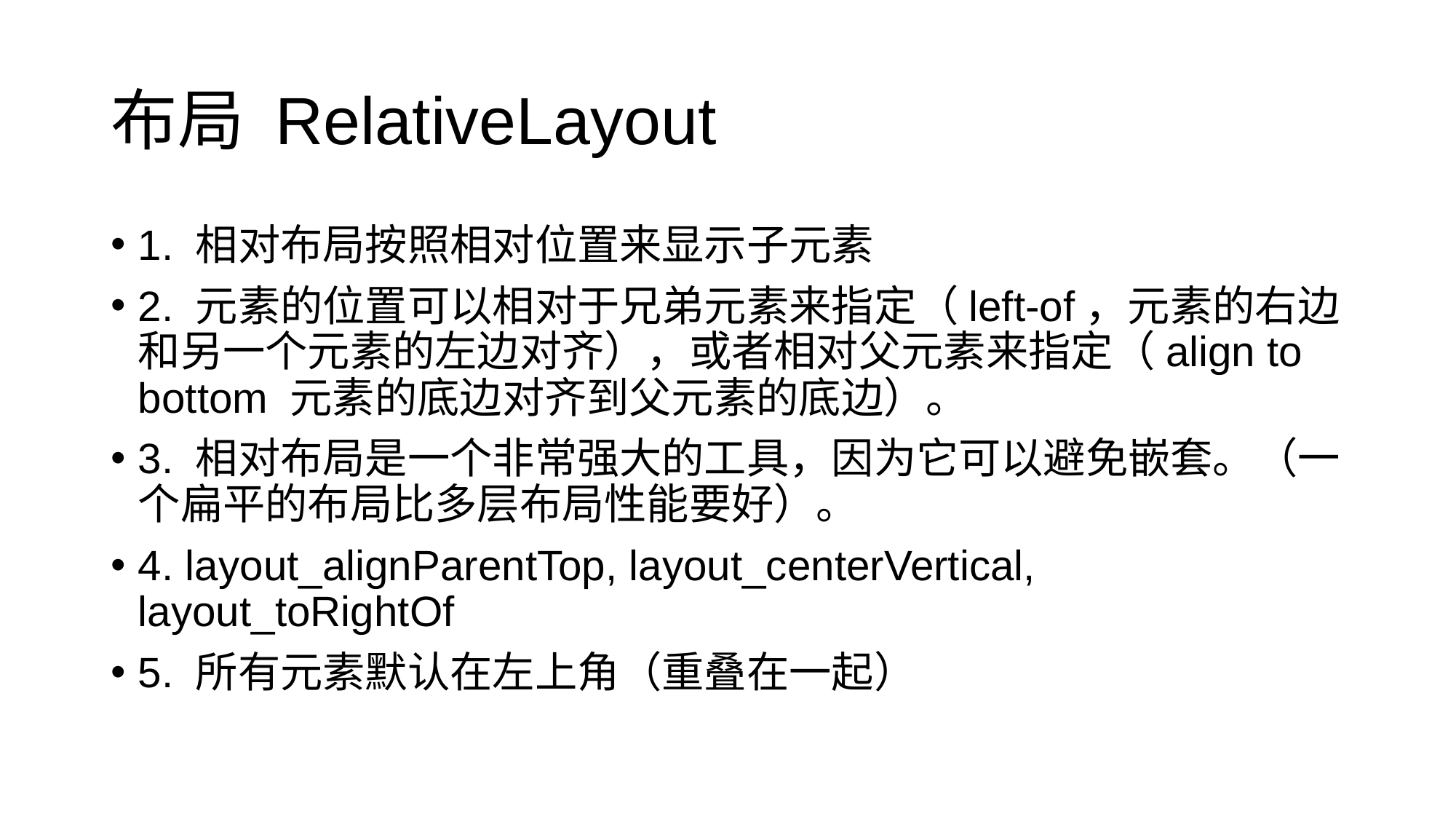

# 布局 RelativeLayout
1. 相对布局按照相对位置来显示子元素
2. 元素的位置可以相对于兄弟元素来指定（left-of，元素的右边和另一个元素的左边对齐），或者相对父元素来指定（align to bottom 元素的底边对齐到父元素的底边）。
3. 相对布局是一个非常强大的工具，因为它可以避免嵌套。（一个扁平的布局比多层布局性能要好）。
4. layout_alignParentTop, layout_centerVertical, layout_toRightOf
5. 所有元素默认在左上角（重叠在一起）